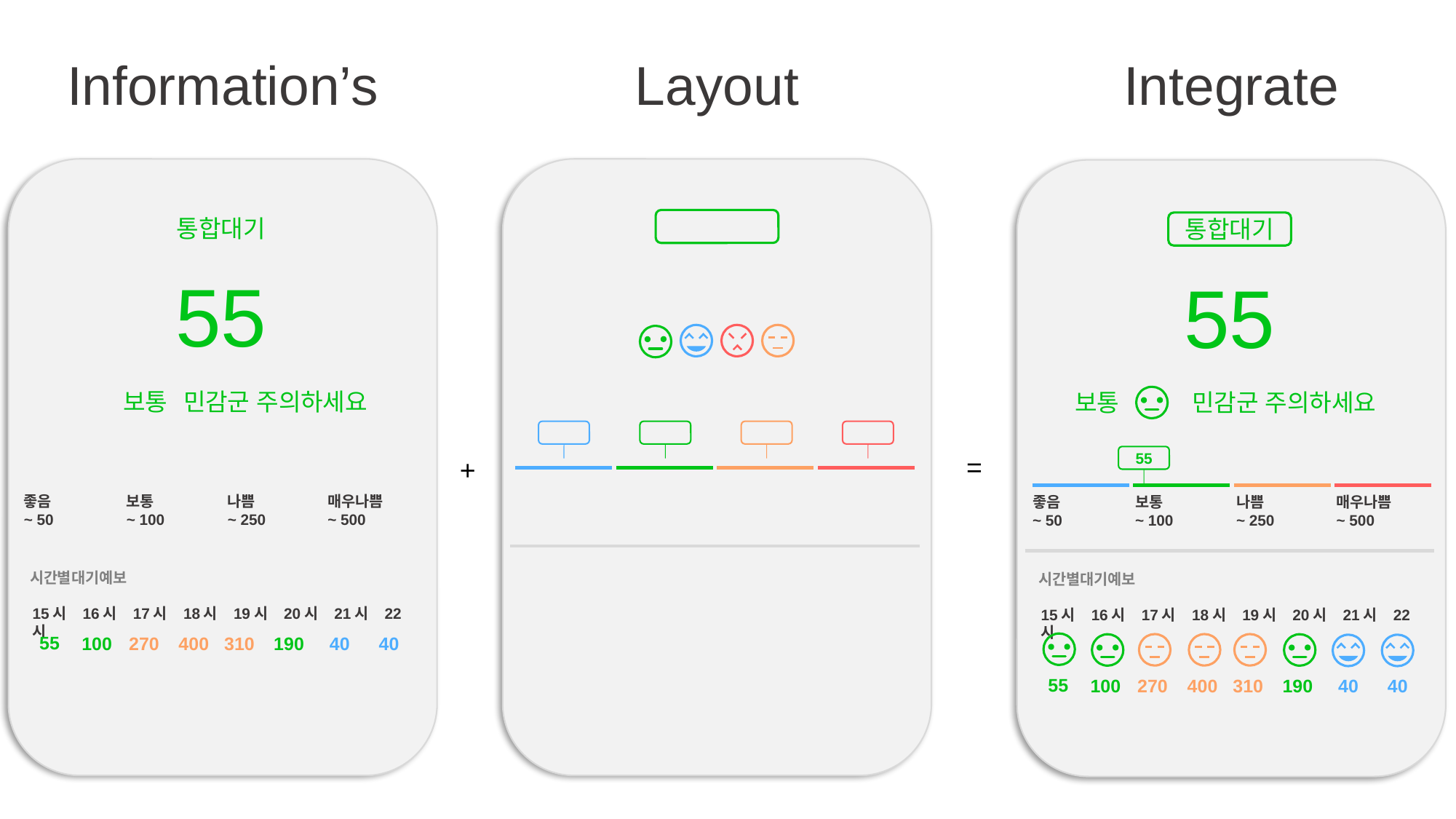

Information’s
Layout
Integrate

통합대기
55
보통
민감군 주의하세요

55
좋음
~ 50
보통
~ 100
나쁨
~ 250
매우나쁨
~ 500
시간별대기예보
15시   16시   17시   18시   19시   20시   21시   22시

55
100
190
40
40
270
400
310
통합대기
55
보통
민감군 주의하세요
=
+
좋음
~ 50
보통
~ 100
나쁨
~ 250
매우나쁨
~ 500
시간별대기예보
15시   16시   17시   18시   19시   20시   21시   22시
55
100
190
40
40
270
400
310